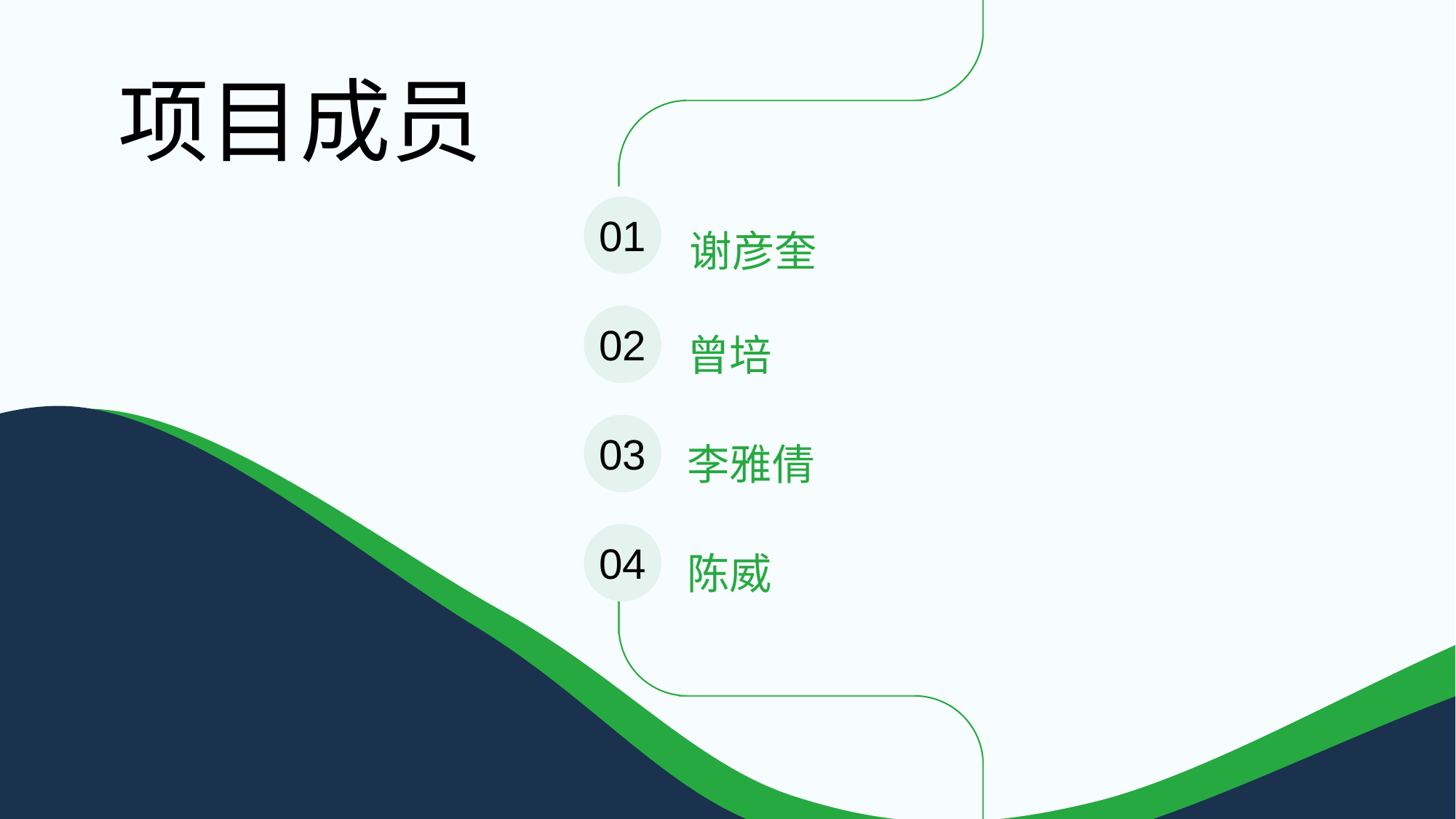

项目成员

01
谢彦奎

02
曾培

03
李雅倩

04
陈威